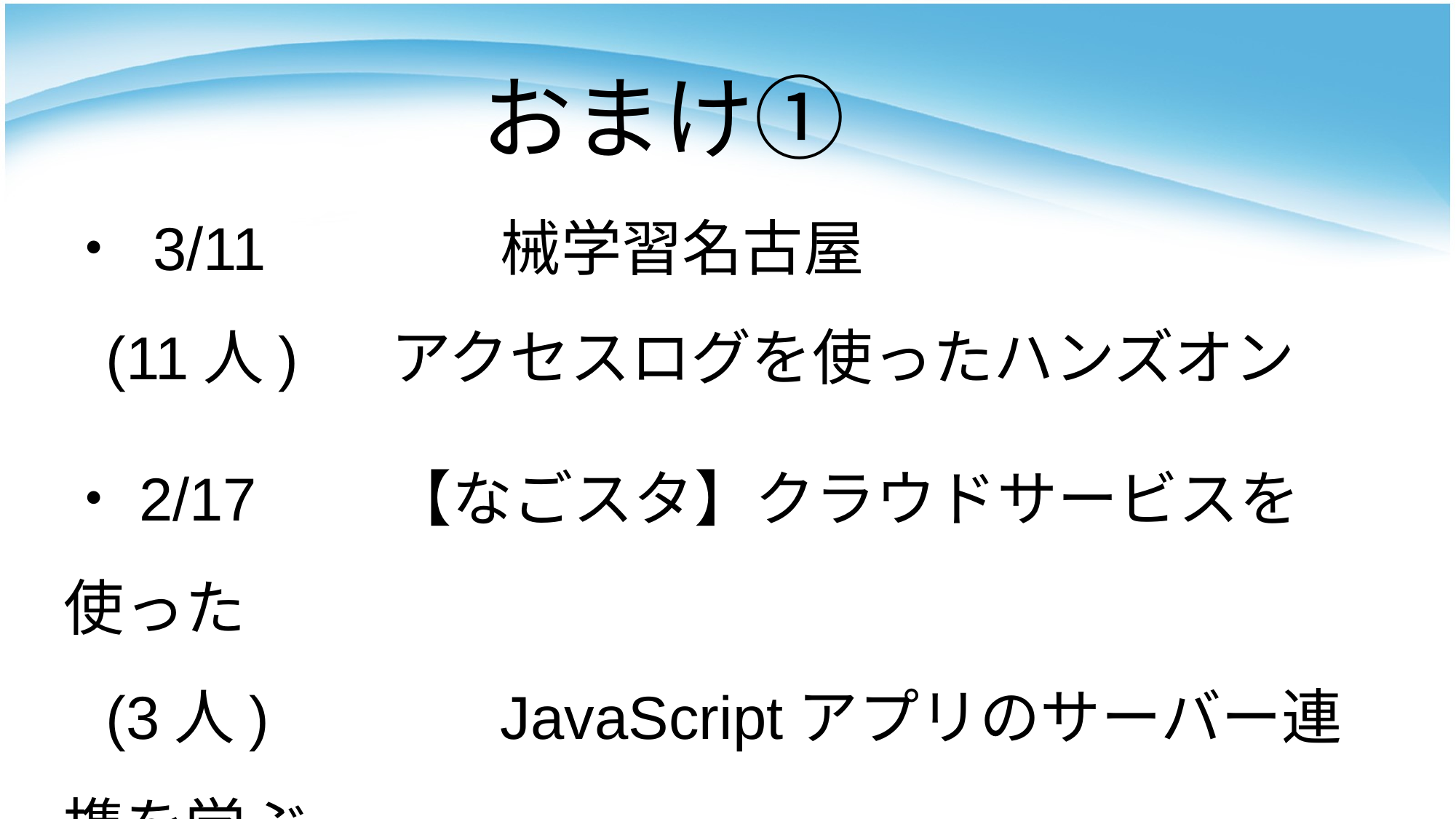

おまけ①
# ・ 3/11 		械学習名古屋 (11人) 	アクセスログを使ったハンズオン ・2/17 		【なごスタ】クラウドサービスを使った (3人) 		JavaScriptアプリのサーバー連携を学ぶ